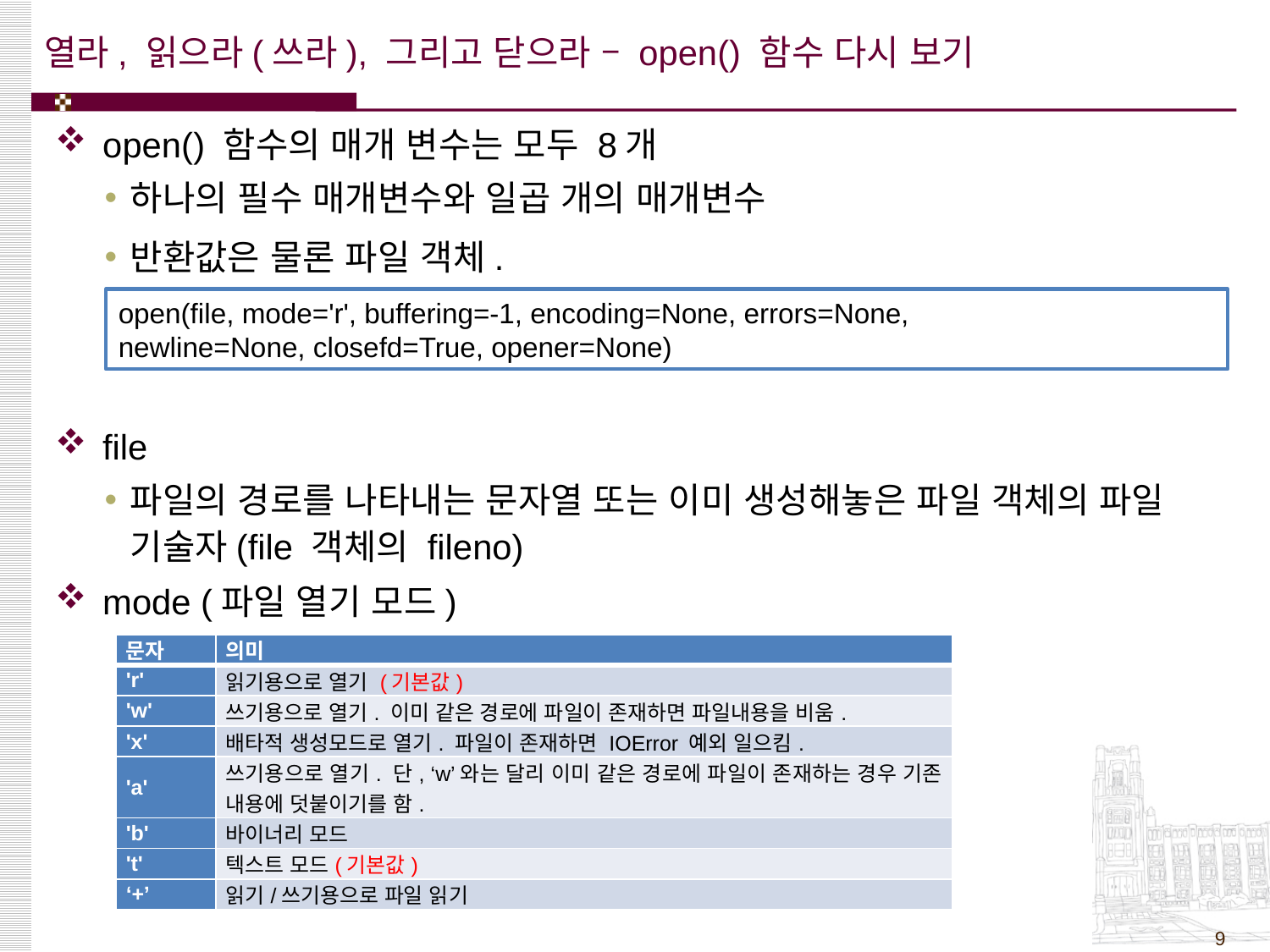

# 열라, 읽으라(쓰라), 그리고 닫으라 – open() 함수 다시 보기
open() 함수의 매개 변수는 모두 8개
하나의 필수 매개변수와 일곱 개의 매개변수
반환값은 물론 파일 객체.

file
파일의 경로를 나타내는 문자열 또는 이미 생성해놓은 파일 객체의 파일 기술자(file 객체의 fileno)
mode (파일 열기 모드)

open(file, mode='r', buffering=-1, encoding=None, errors=None,
newline=None, closefd=True, opener=None)
| 문자 | 의미 |
| --- | --- |
| 'r' | 읽기용으로 열기 (기본값) |
| 'w' | 쓰기용으로 열기. 이미 같은 경로에 파일이 존재하면 파일내용을 비움. |
| 'x' | 배타적 생성모드로 열기. 파일이 존재하면 IOError 예외 일으킴. |
| 'a' | 쓰기용으로 열기. 단, ‘w’와는 달리 이미 같은 경로에 파일이 존재하는 경우 기존 내용에 덧붙이기를 함. |
| 'b' | 바이너리 모드 |
| 't' | 텍스트 모드(기본값) |
| ‘+’ | 읽기/쓰기용으로 파일 읽기 |